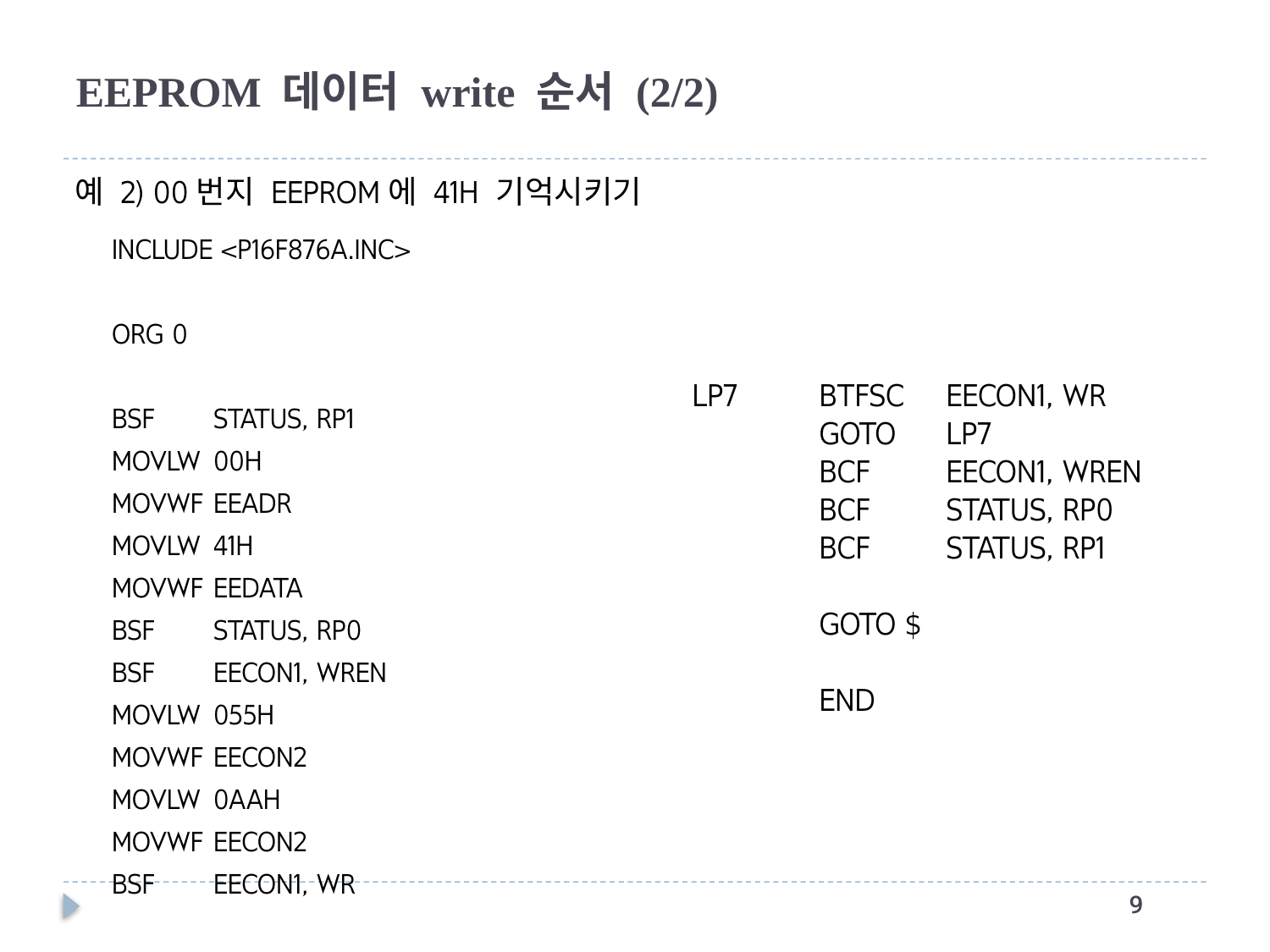

# EEPROM 데이터 write 순서 (2/2)
예 2) 00번지 EEPROM에 41H 기억시키기
	INCLUDE <P16F876A.INC>

	ORG 0

	BSF 		STATUS, RP1
	MOVLW	00H
	MOVWF 	EEADR
	MOVLW 	41H
	MOVWF 	EEDATA
	BSF		STATUS, RP0
	BSF		EECON1, WREN
	MOVLW 	055H
	MOVWF	EECON2
	MOVLW 	0AAH
	MOVWF	EECON2
	BSF		EECON1, WR
LP7	BTFSC 	EECON1, WR
	GOTO 	LP7
	BCF	EECON1, WREN
	BCF	STATUS, RP0
	BCF 	STATUS, RP1

	GOTO $

	END

9